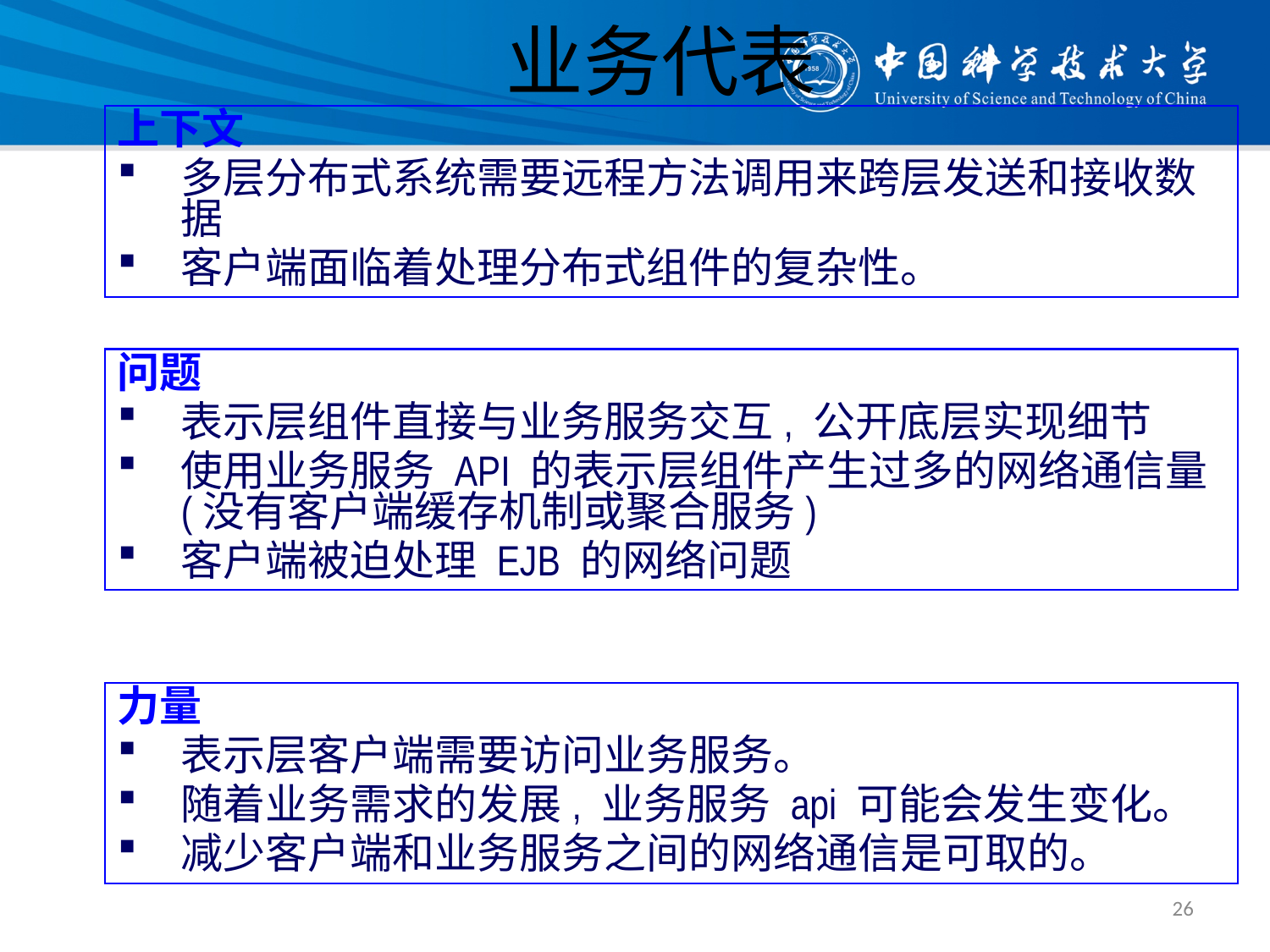

# 业务代表
上下文
多层分布式系统需要远程方法调用来跨层发送和接收数据
客户端面临着处理分布式组件的复杂性。
问题
表示层组件直接与业务服务交互, 公开底层实现细节
使用业务服务 API 的表示层组件产生过多的网络通信量 (没有客户端缓存机制或聚合服务)
客户端被迫处理 EJB 的网络问题
力量
表示层客户端需要访问业务服务。
随着业务需求的发展, 业务服务 api 可能会发生变化。
减少客户端和业务服务之间的网络通信是可取的。
26